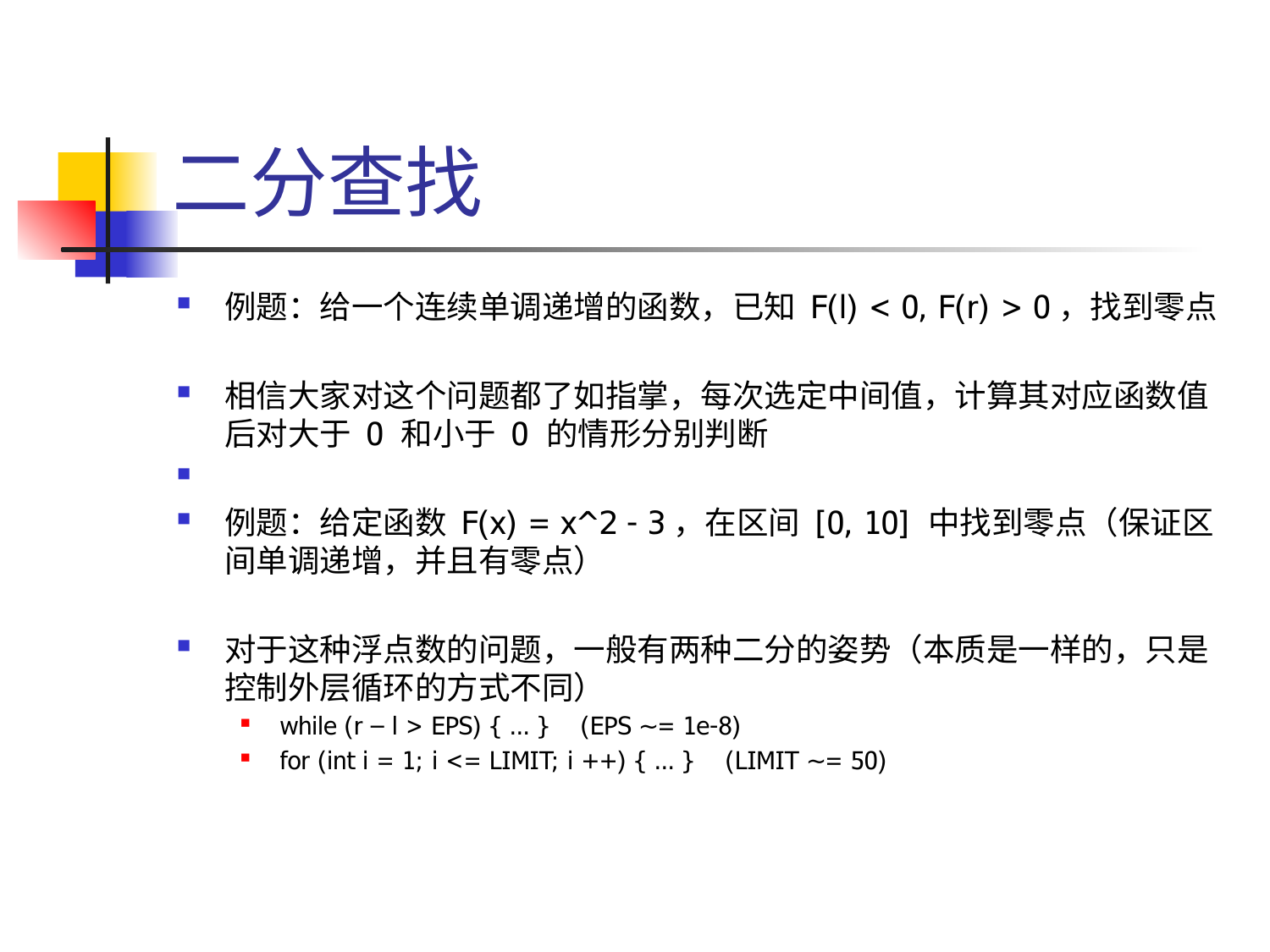

# 二分查找
例题：给一个连续单调递增的函数，已知 F(l) < 0, F(r) > 0，找到零点

相信大家对这个问题都了如指掌，每次选定中间值，计算其对应函数值后对大于 0 和小于 0 的情形分别判断

例题：给定函数 F(x) = x^2 - 3，在区间 [0, 10] 中找到零点（保证区间单调递增，并且有零点）

对于这种浮点数的问题，一般有两种二分的姿势（本质是一样的，只是控制外层循环的方式不同）
while (r – l > EPS) { … }    (EPS ~= 1e-8)
for (int i = 1; i <= LIMIT; i ++) { … }    (LIMIT ~= 50)